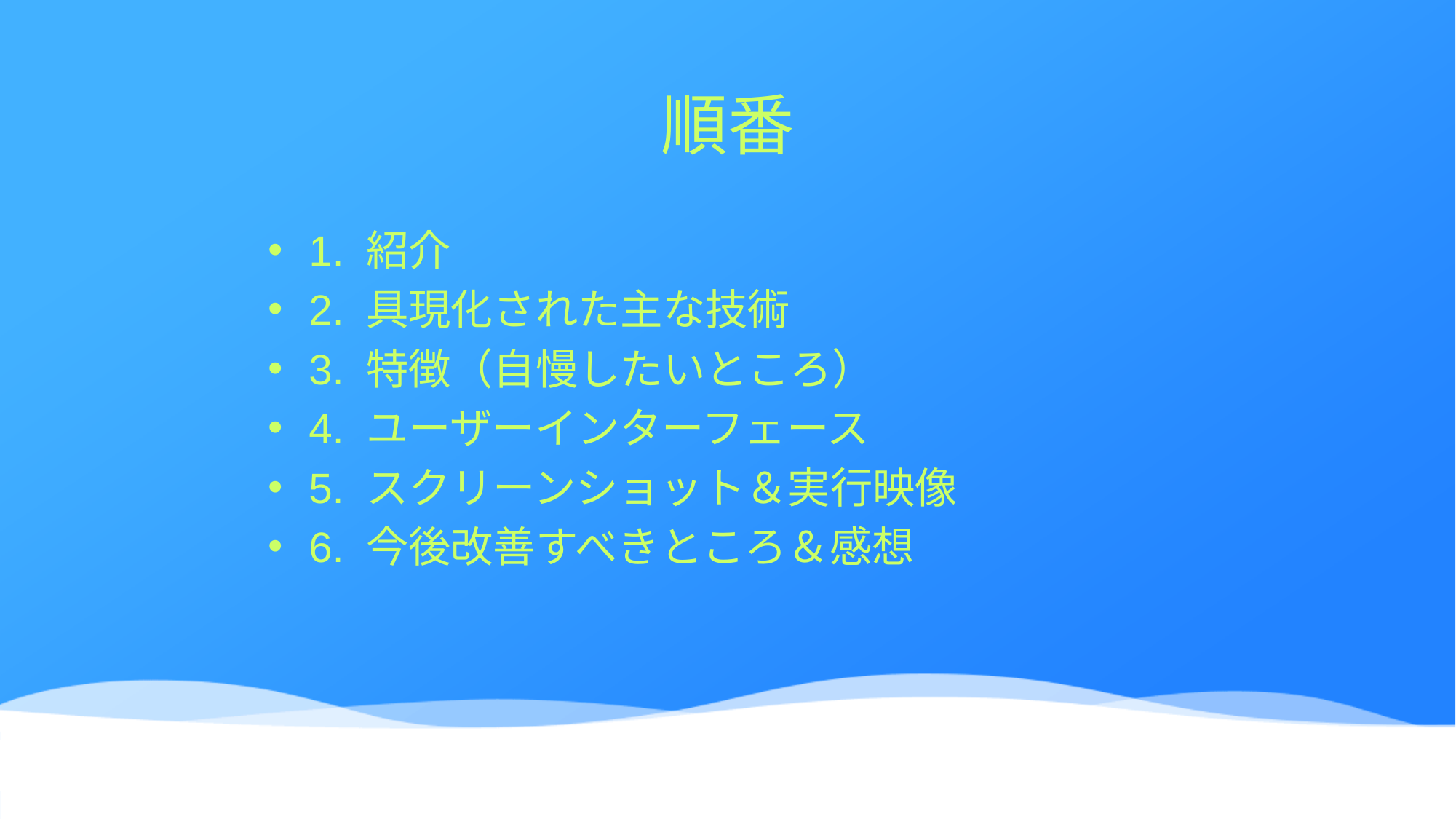

# 順番
1. 紹介
2. 具現化された主な技術
3. 特徴（自慢したいところ）
4. ユーザーインターフェース
5. スクリーンショット＆実行映像
6. 今後改善すべきところ＆感想